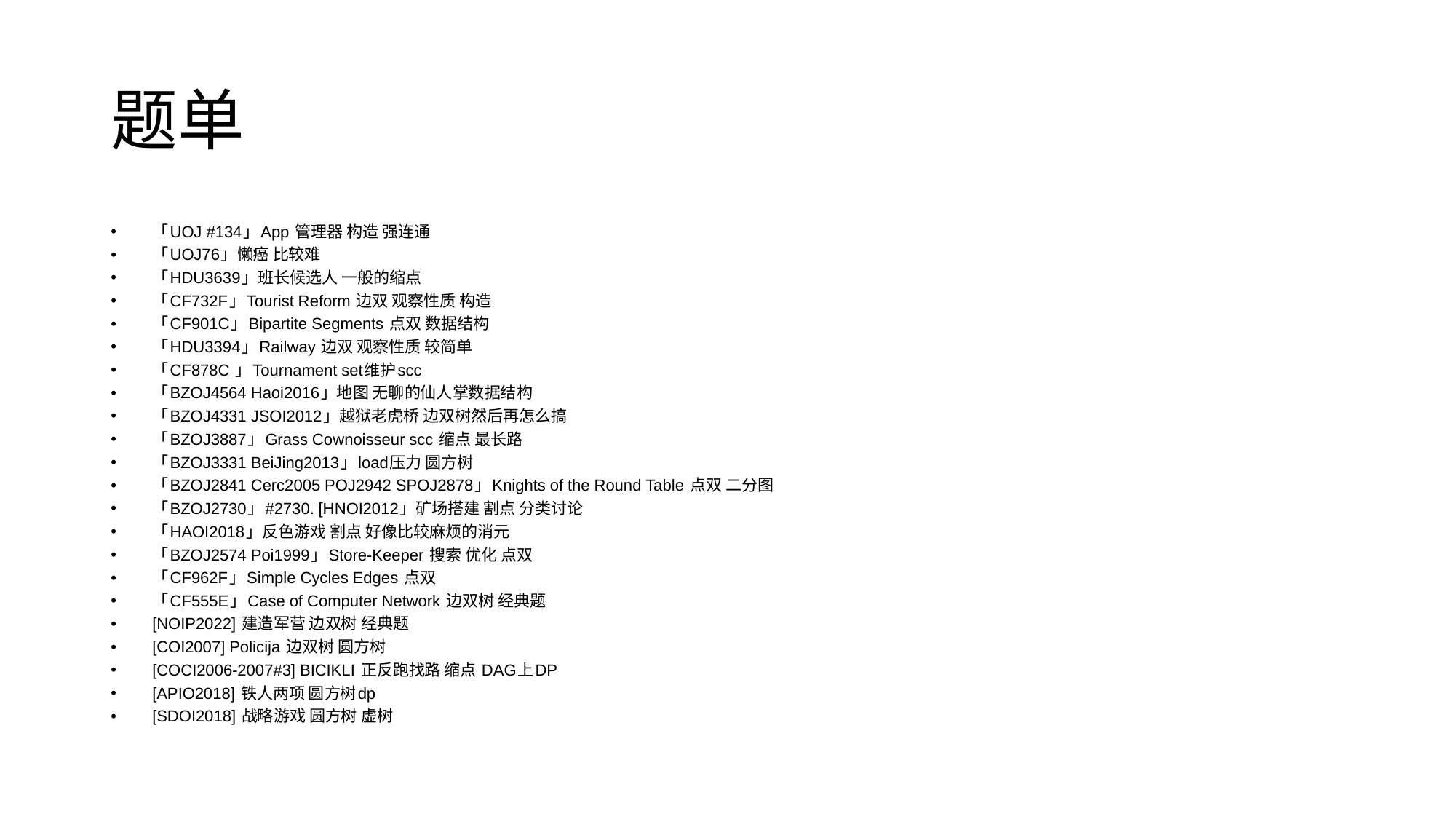

# 题单
「UOJ #134」App 管理器 构造 强连通
「UOJ76」懒癌 比较难
「HDU3639」班长候选人 一般的缩点
「CF732F」Tourist Reform 边双 观察性质 构造
「CF901C」Bipartite Segments 点双 数据结构
「HDU3394」Railway 边双 观察性质 较简单
「CF878C 」Tournament set维护scc
「BZOJ4564 Haoi2016」地图 无聊的仙人掌数据结构
「BZOJ4331 JSOI2012」越狱老虎桥 边双树然后再怎么搞
「BZOJ3887」Grass Cownoisseur scc 缩点 最长路
「BZOJ3331 BeiJing2013」load压力 圆方树
「BZOJ2841 Cerc2005 POJ2942 SPOJ2878」Knights of the Round Table 点双 二分图
「BZOJ2730」#2730. [HNOI2012」矿场搭建 割点 分类讨论
「HAOI2018」反色游戏 割点 好像比较麻烦的消元
「BZOJ2574 Poi1999」Store-Keeper 搜索 优化 点双
「CF962F」Simple Cycles Edges 点双
「CF555E」Case of Computer Network 边双树 经典题
[NOIP2022] 建造军营 边双树 经典题
[COI2007] Policija 边双树 圆方树
[COCI2006-2007#3] BICIKLI 正反跑找路 缩点 DAG上DP
[APIO2018] 铁人两项 圆方树dp
[SDOI2018] 战略游戏 圆方树 虚树